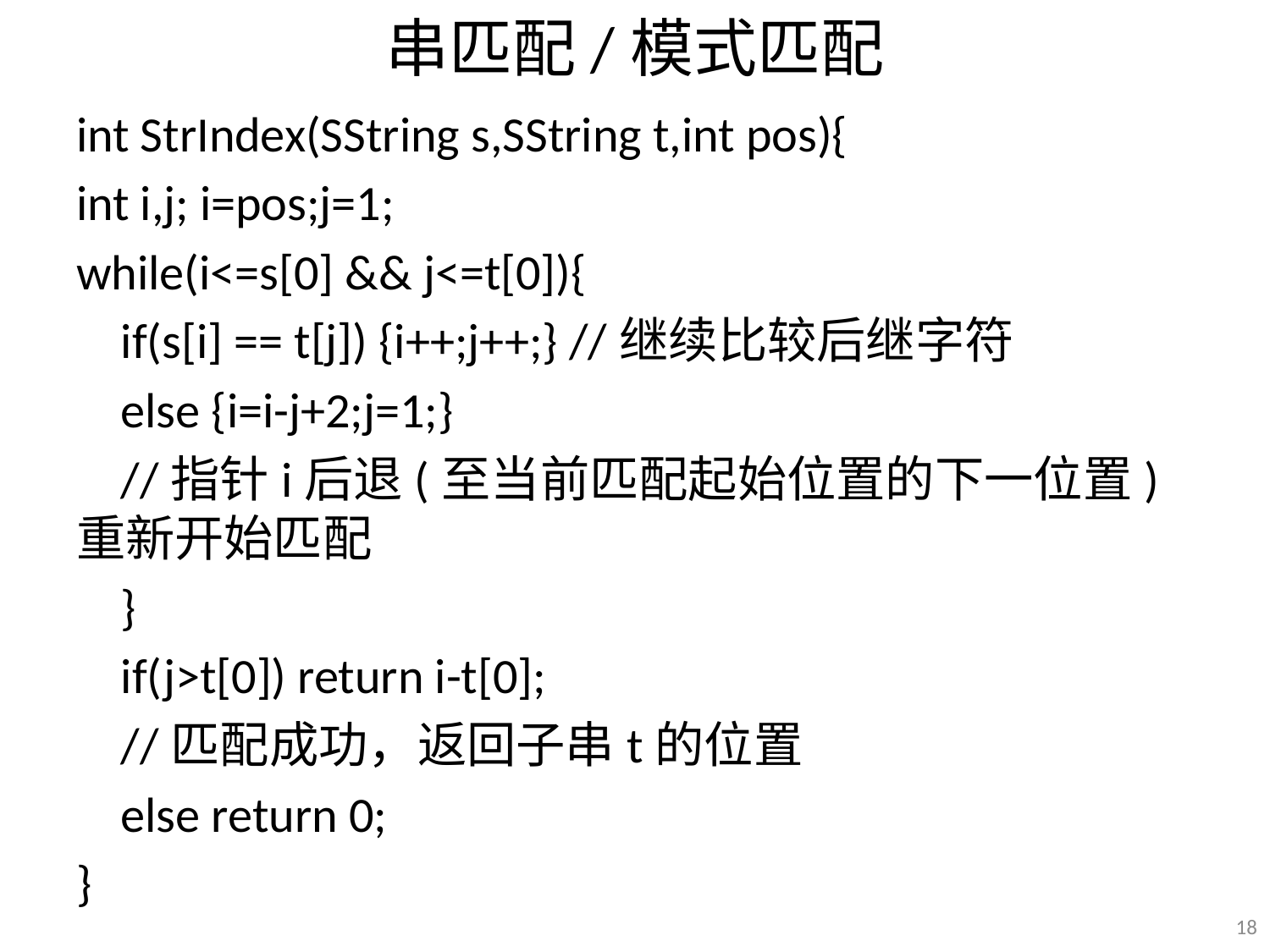

# 串匹配/模式匹配
int StrIndex(SString s,SString t,int pos){
int i,j; i=pos;j=1;
while(i<=s[0] && j<=t[0]){
    if(s[i] == t[j]) {i++;j++;} //继续比较后继字符
    else {i=i-j+2;j=1;}
    //指针i后退(至当前匹配起始位置的下一位置)重新开始匹配
    }
    if(j>t[0]) return i-t[0];
    //匹配成功，返回子串t的位置
    else return 0;
}

18